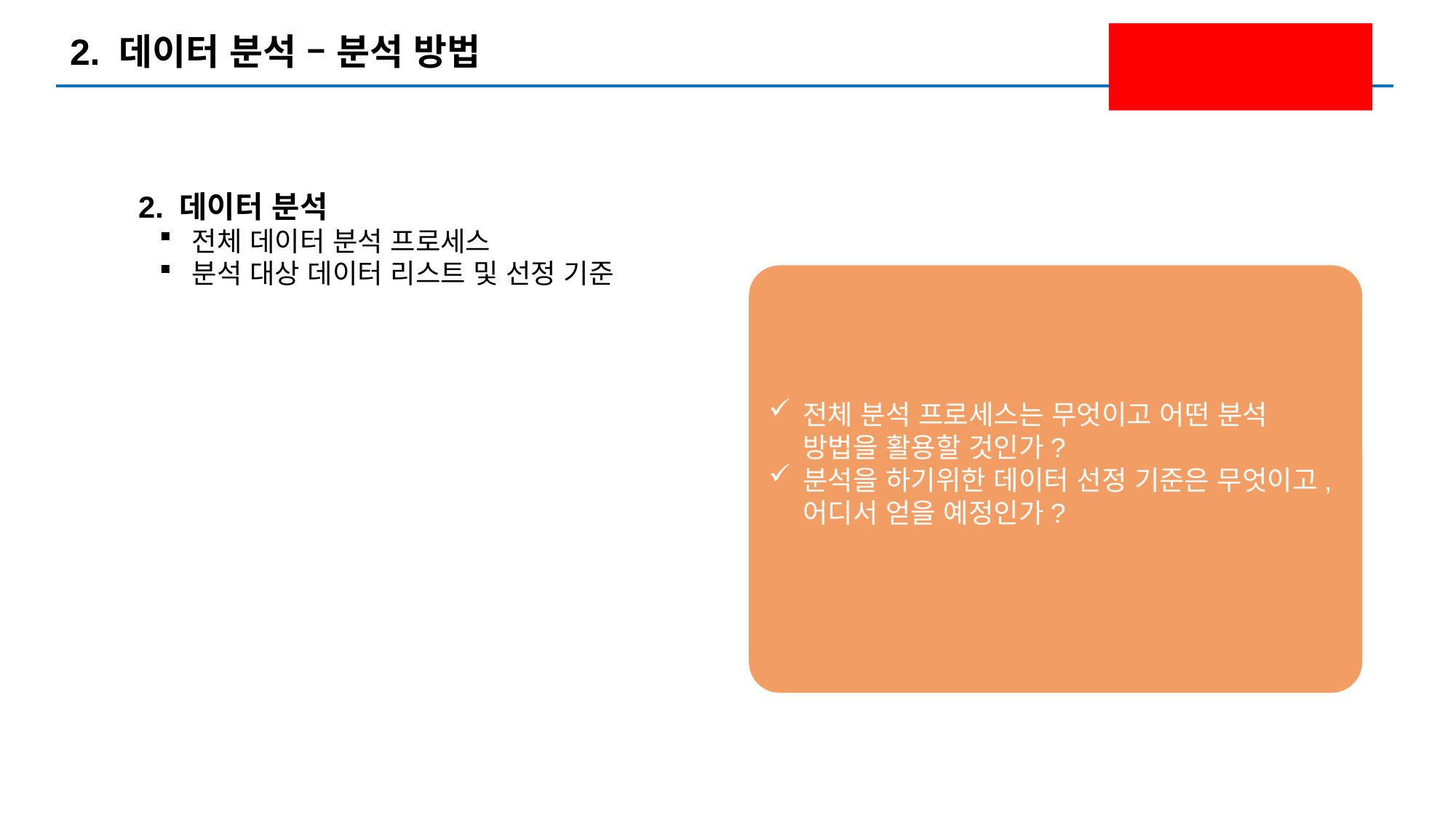

2. 데이터 분석 – 분석 방법

2. 데이터 분석
전체 데이터 분석 프로세스
분석 대상 데이터 리스트 및 선정 기준
전체 분석 프로세스는 무엇이고 어떤 분석 방법을 활용할 것인가?
분석을 하기위한 데이터 선정 기준은 무엇이고, 어디서 얻을 예정인가?